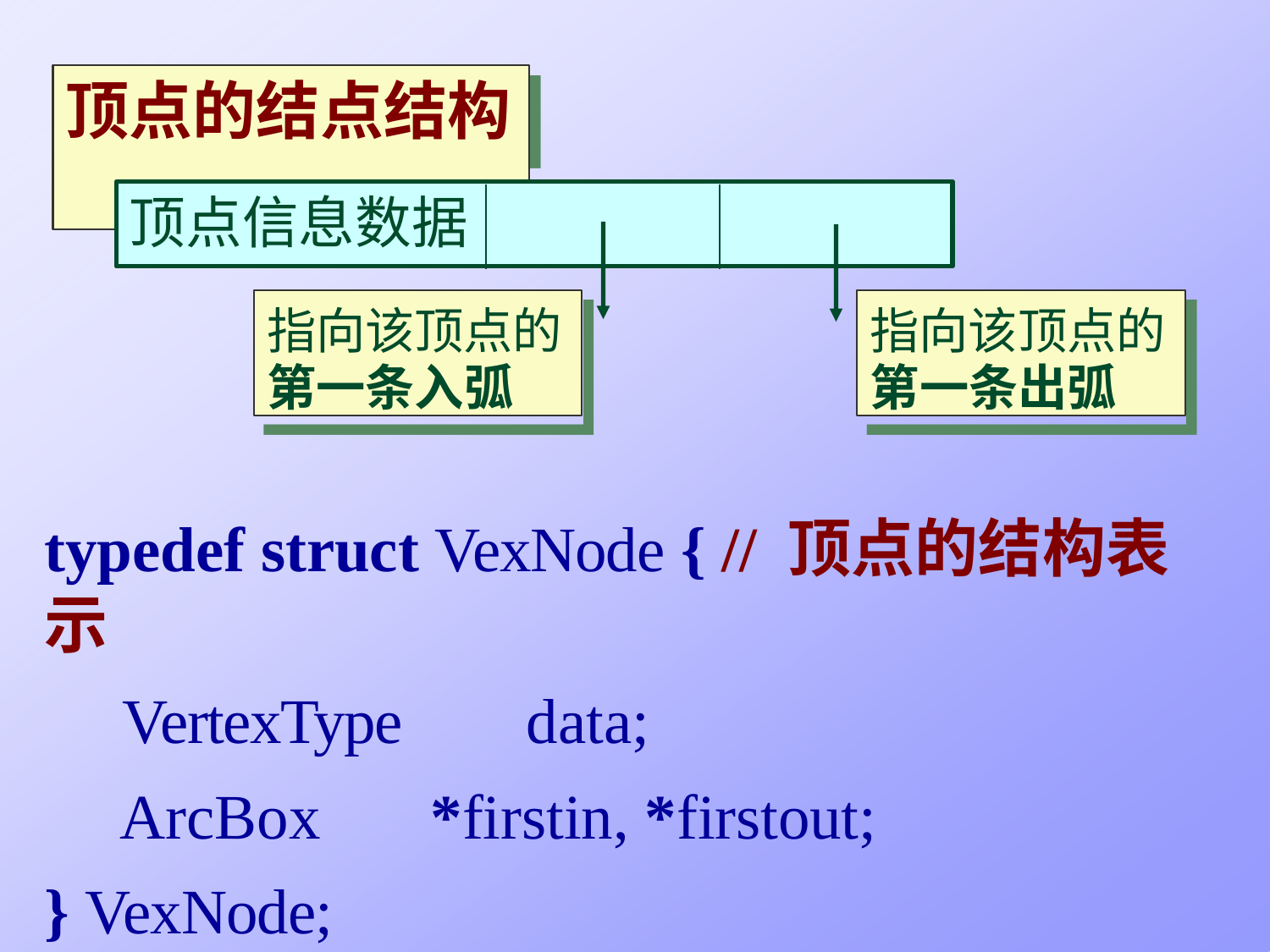

# 顶点的结点结构

顶点信息数据

指向该顶点的 第一条入弧
指向该顶点的 第一条出弧

typedef struct VexNode { // 顶点的结构表示
VertexType	data;
ArcBox	*firstin, *firstout;
} VexNode;